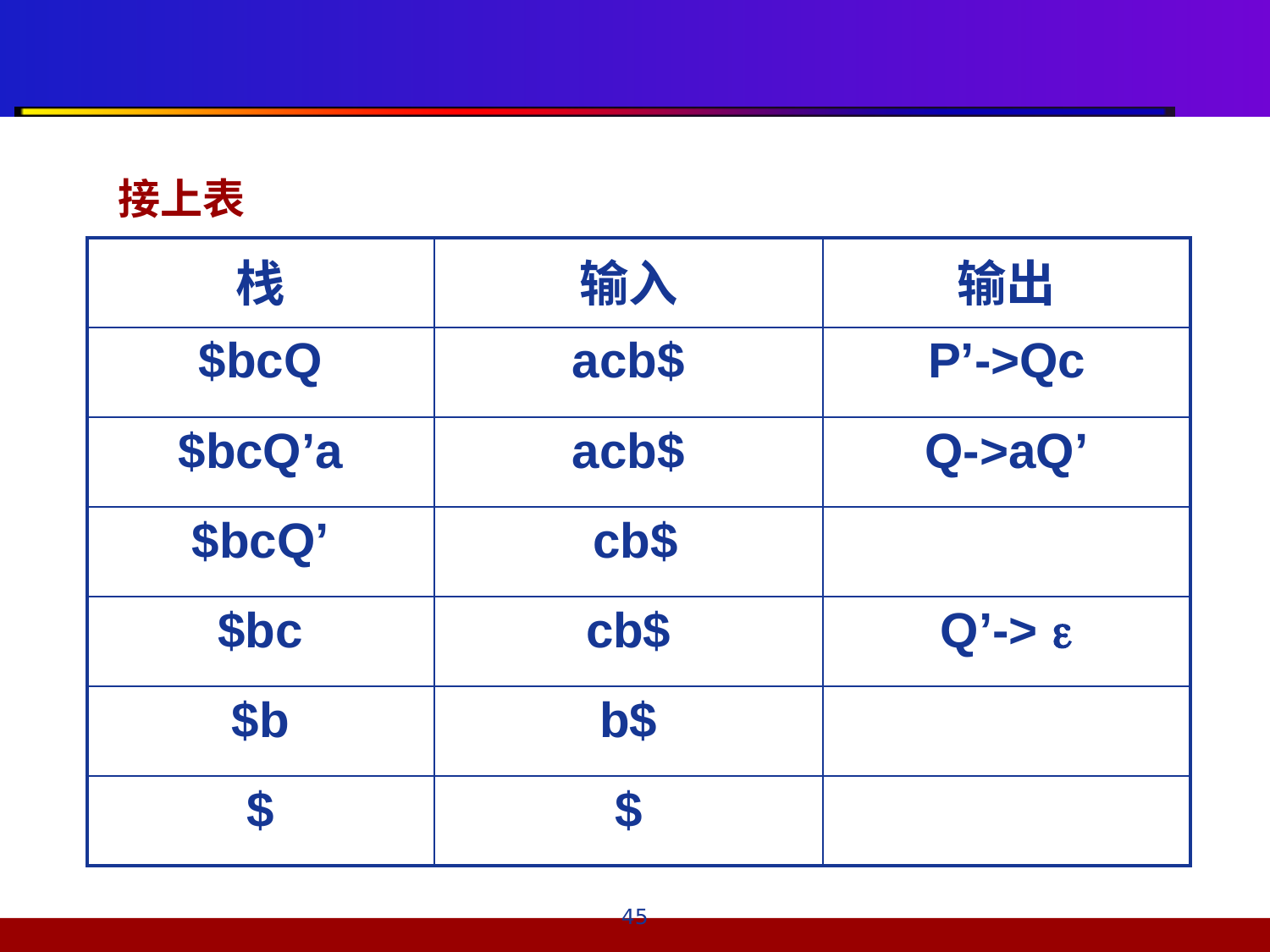

接上表
| 栈 | 输入 | 输出 |
| --- | --- | --- |
| $bcQ | acb$ | P’->Qc |
| $bcQ’a | acb$ | Q->aQ’ |
| $bcQ’ | cb$ |  |
| $bc | cb$ | Q’-> ε |
| $b | b$ |  |
| $ | $ |  |
45